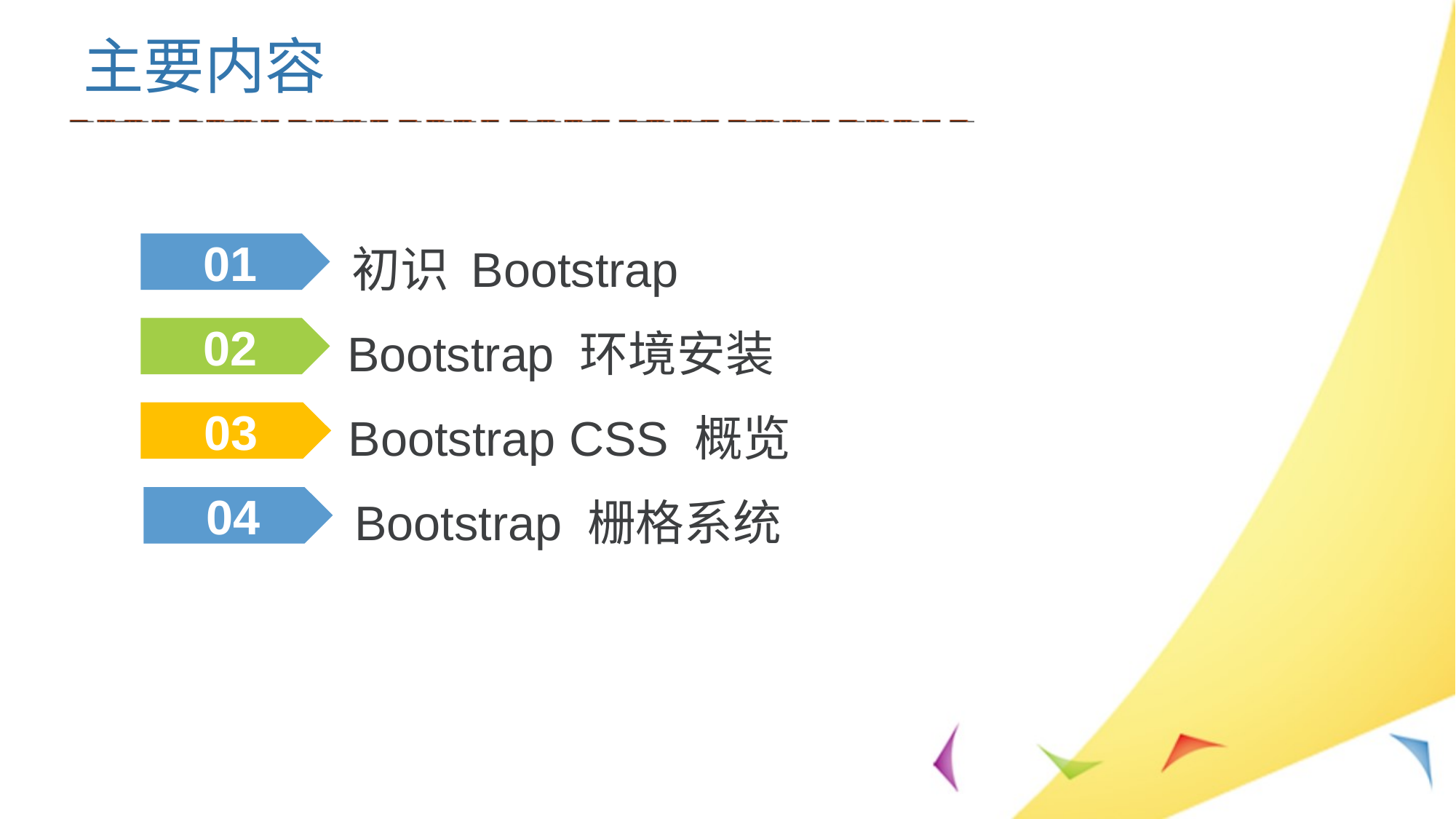

主要内容
01
初识 Bootstrap
Bootstrap 环境安装
02
Bootstrap CSS 概览
03
04
Bootstrap 栅格系统